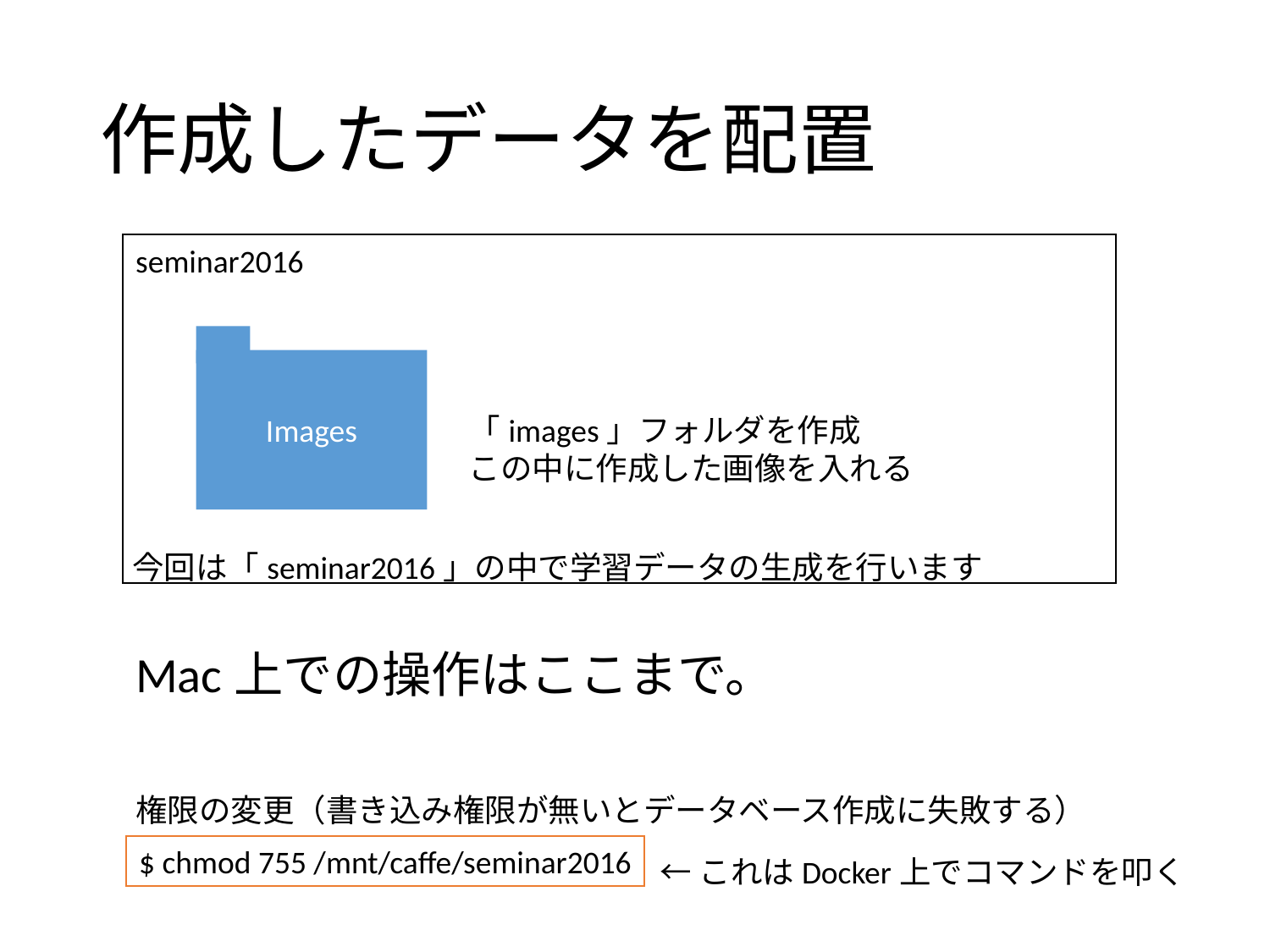

# 作成したデータを配置
seminar2016

Images
「images」フォルダを作成
この中に作成した画像を入れる
今回は「seminar2016」の中で学習データの生成を行います
Mac上での操作はここまで。
権限の変更（書き込み権限が無いとデータベース作成に失敗する）
$ chmod 755 /mnt/caffe/seminar2016
←これはDocker上でコマンドを叩く